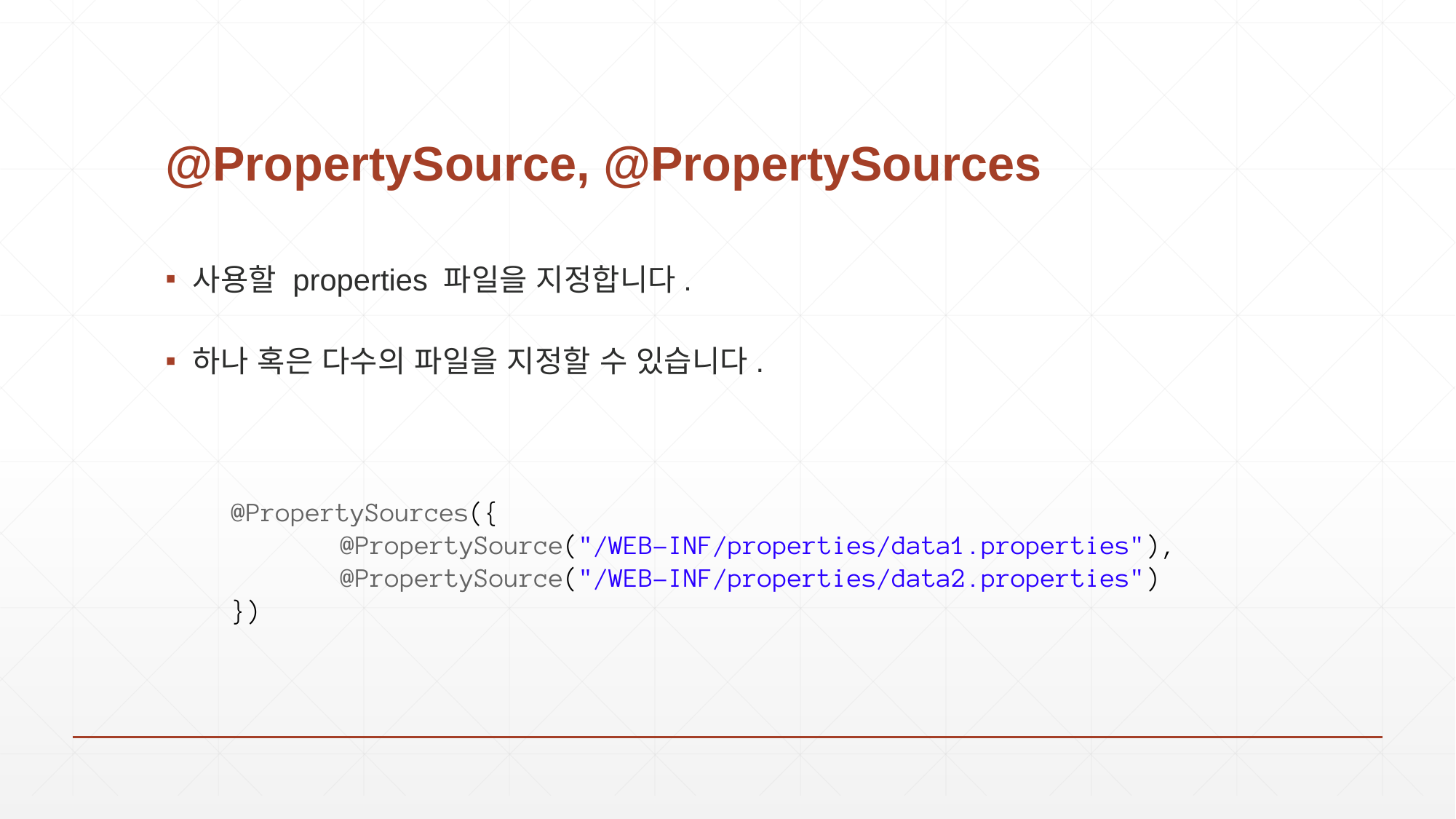

# @PropertySource, @PropertySources
사용할 properties 파일을 지정합니다.
하나 혹은 다수의 파일을 지정할 수 있습니다.
@PropertySources({
	@PropertySource("/WEB-INF/properties/data1.properties"),
	@PropertySource("/WEB-INF/properties/data2.properties")
})